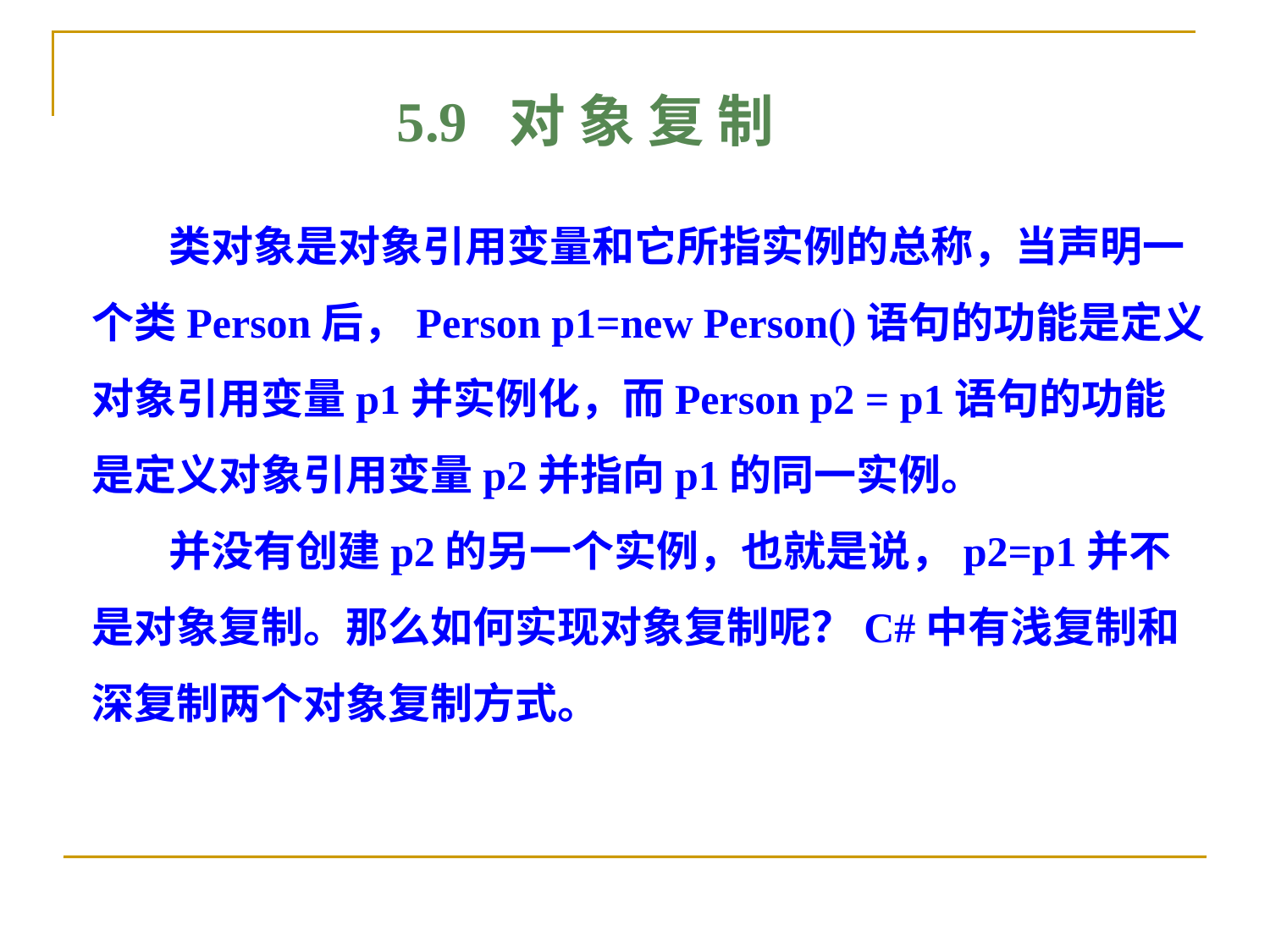

5.9  对 象 复 制
       类对象是对象引用变量和它所指实例的总称，当声明一个类Person后，Person p1=new Person()语句的功能是定义对象引用变量p1并实例化，而Person p2 = p1语句的功能是定义对象引用变量p2并指向p1的同一实例。
       并没有创建p2的另一个实例，也就是说，p2=p1并不是对象复制。那么如何实现对象复制呢？C#中有浅复制和深复制两个对象复制方式。